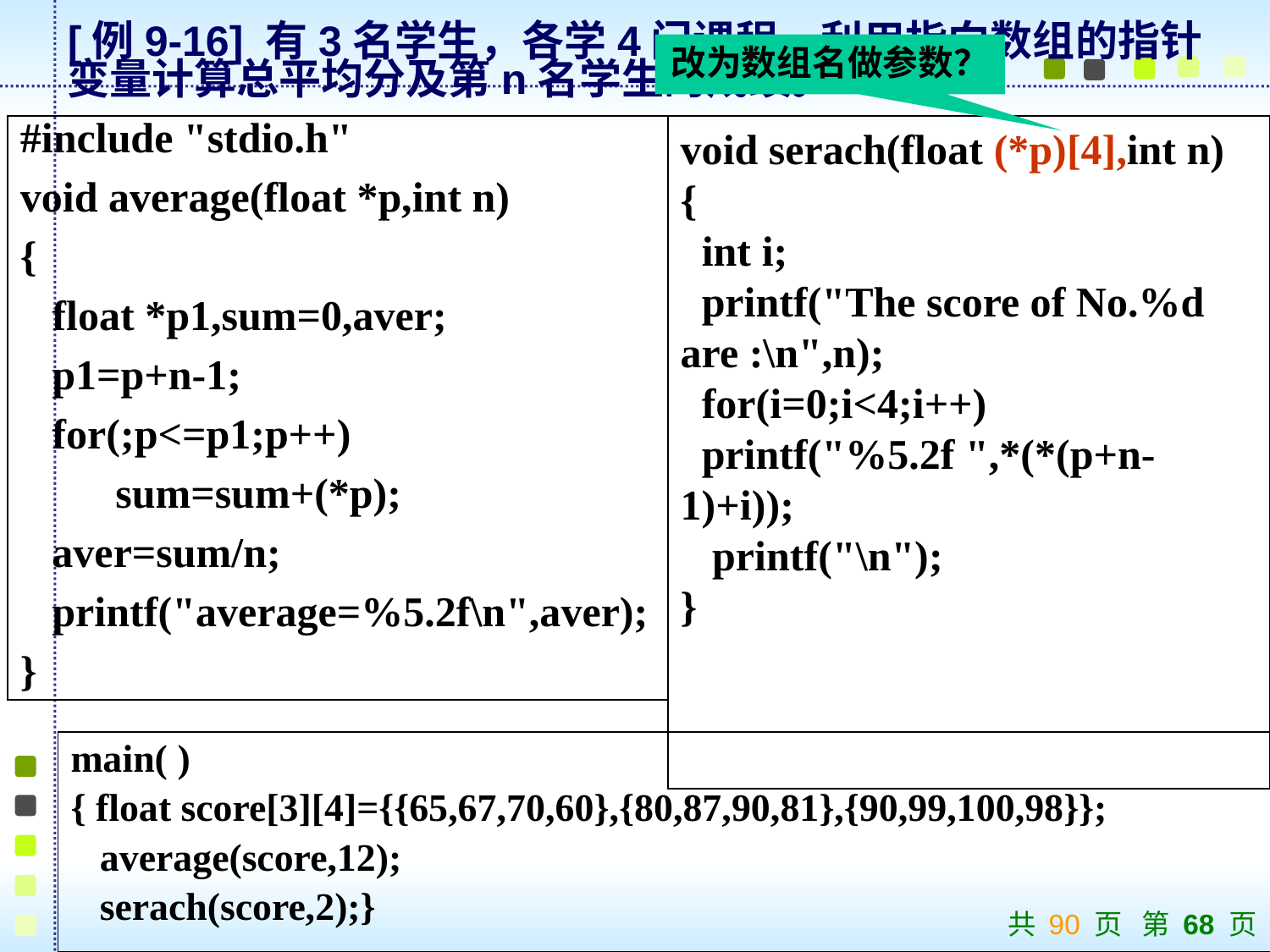

[例9-16] 有3名学生，各学4门课程，利用指向数组的指针变量计算总平均分及第n名学生的成绩。
改为数组名做参数？
#include "stdio.h"
void average(float *p,int n)
{
   float *p1,sum=0,aver;
   p1=p+n-1;
   for(;p<=p1;p++)
         sum=sum+(*p);
   aver=sum/n;
   printf("average=%5.2f\n",aver);
}
void serach(float (*p)[4],int n)
{
  int i;
  printf("The score of No.%d  are :\n",n);
  for(i=0;i<4;i++)
  printf("%5.2f ",*(*(p+n-1)+i));
   printf("\n");
}

main( )
{ float score[3][4]={{65,67,70,60},{80,87,90,81},{90,99,100,98}};
   average(score,12);
   serach(score,2);}

共 90 页   第 68 页